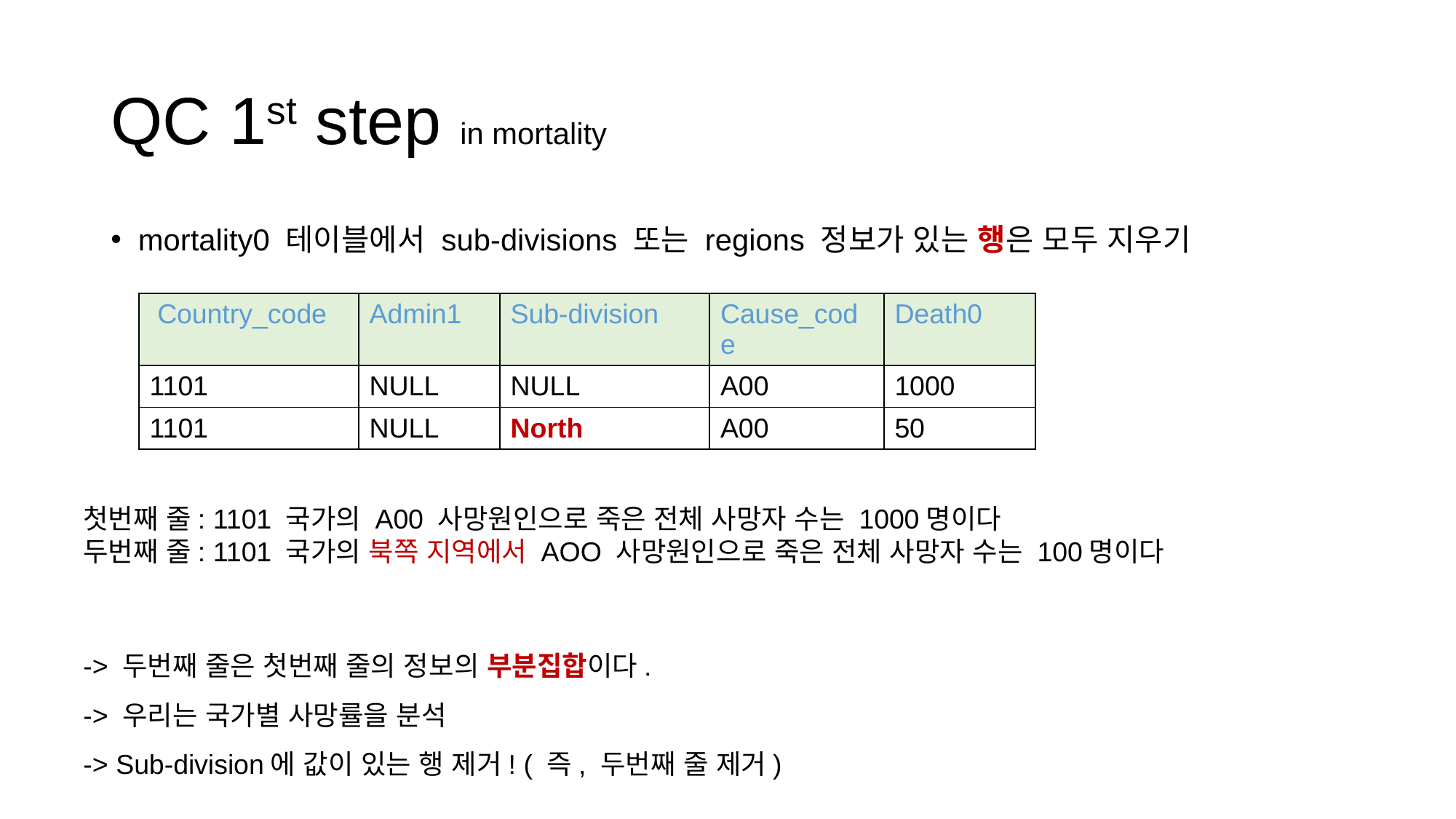

# QC 1st step in mortality
mortality0 테이블에서 sub-divisions 또는 regions 정보가 있는 행은 모두 지우기

| Country\_code | Admin1 | Sub-division | Cause\_code | Death0 |
| --- | --- | --- | --- | --- |
| 1101 | NULL | NULL | A00 | 1000 |
| 1101 | NULL | North | A00 | 50 |
첫번째 줄: 1101 국가의 A00 사망원인으로 죽은 전체 사망자 수는 1000명이다
두번째 줄: 1101 국가의 북쪽 지역에서 AOO 사망원인으로 죽은 전체 사망자 수는 100명이다

-> 두번째 줄은 첫번째 줄의 정보의 부분집합이다.
-> 우리는 국가별 사망률을 분석
-> Sub-division에 값이 있는 행 제거! ( 즉, 두번째 줄 제거)